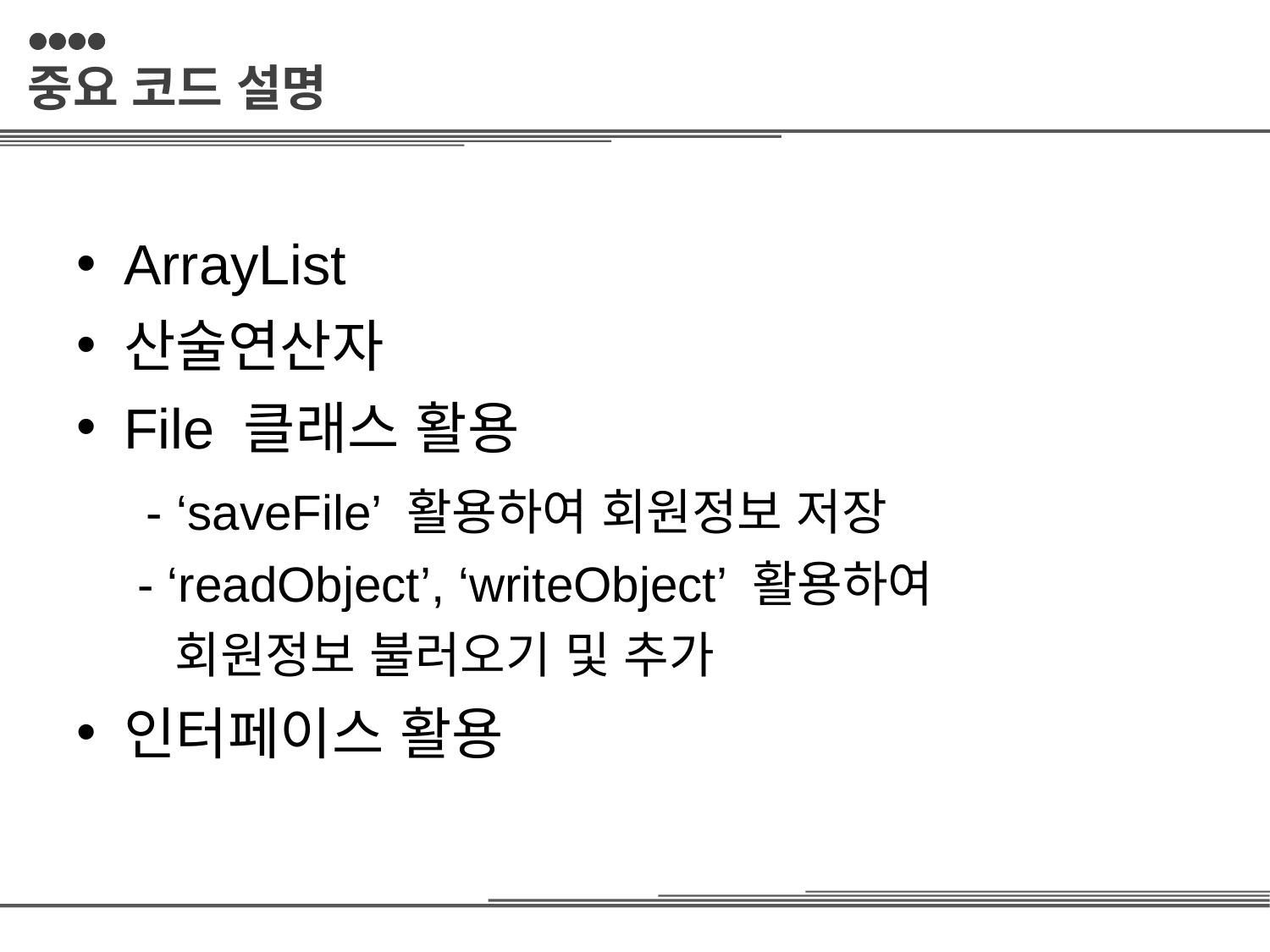

중요 코드 설명

ArrayList
산술연산자
File 클래스 활용
　- ‘saveFile’ 활용하여 회원정보 저장
　- ‘readObject’, ‘writeObject’ 활용하여
　　회원정보 불러오기 및 추가
인터페이스 활용